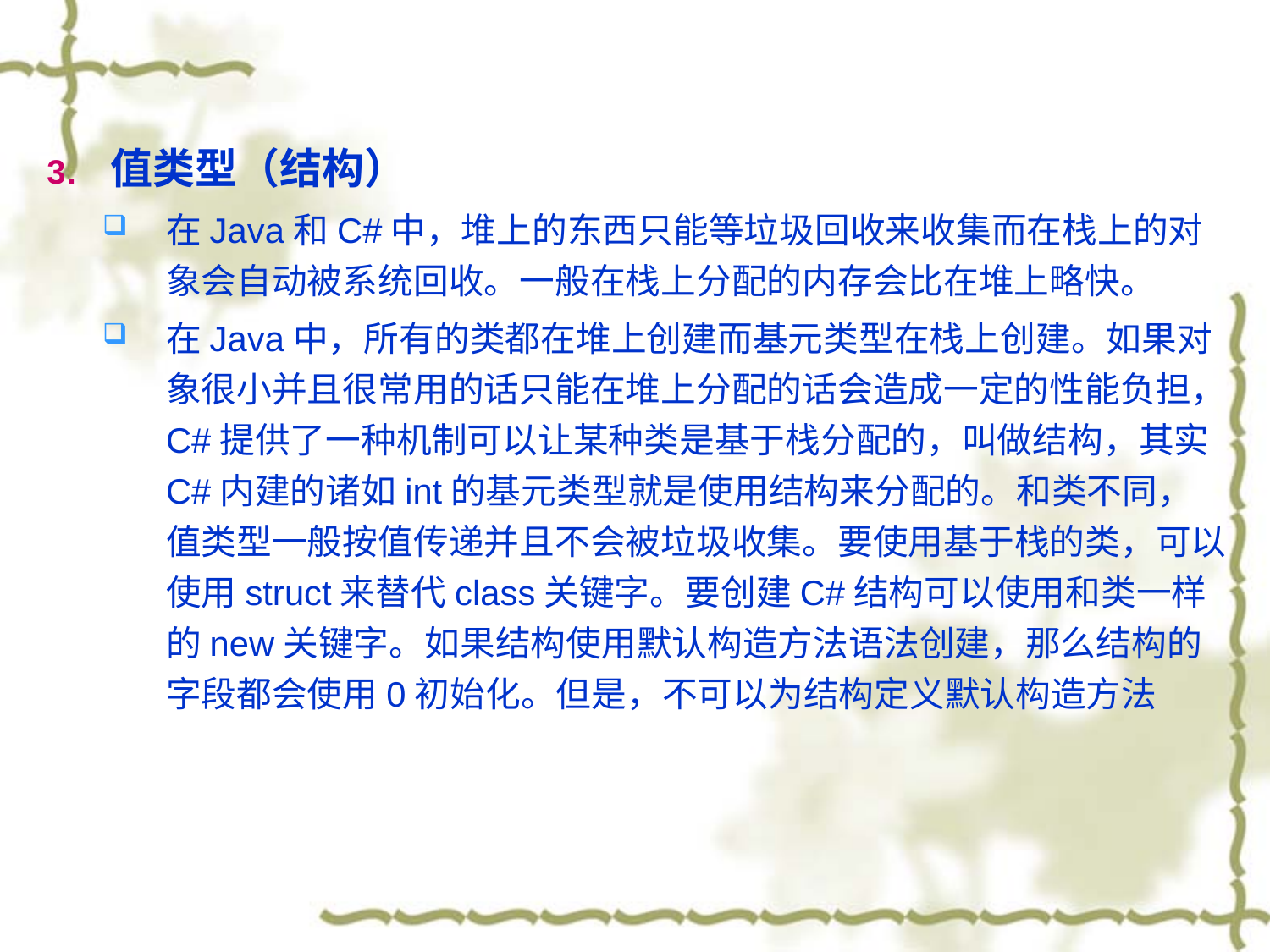

值类型（结构）
在Java和C#中，堆上的东西只能等垃圾回收来收集而在栈上的对象会自动被系统回收。一般在栈上分配的内存会比在堆上略快。
在Java中，所有的类都在堆上创建而基元类型在栈上创建。如果对象很小并且很常用的话只能在堆上分配的话会造成一定的性能负担，C#提供了一种机制可以让某种类是基于栈分配的，叫做结构，其实C#内建的诸如int的基元类型就是使用结构来分配的。和类不同，值类型一般按值传递并且不会被垃圾收集。要使用基于栈的类，可以使用struct来替代class关键字。要创建C#结构可以使用和类一样的new关键字。如果结构使用默认构造方法语法创建，那么结构的字段都会使用0初始化。但是，不可以为结构定义默认构造方法